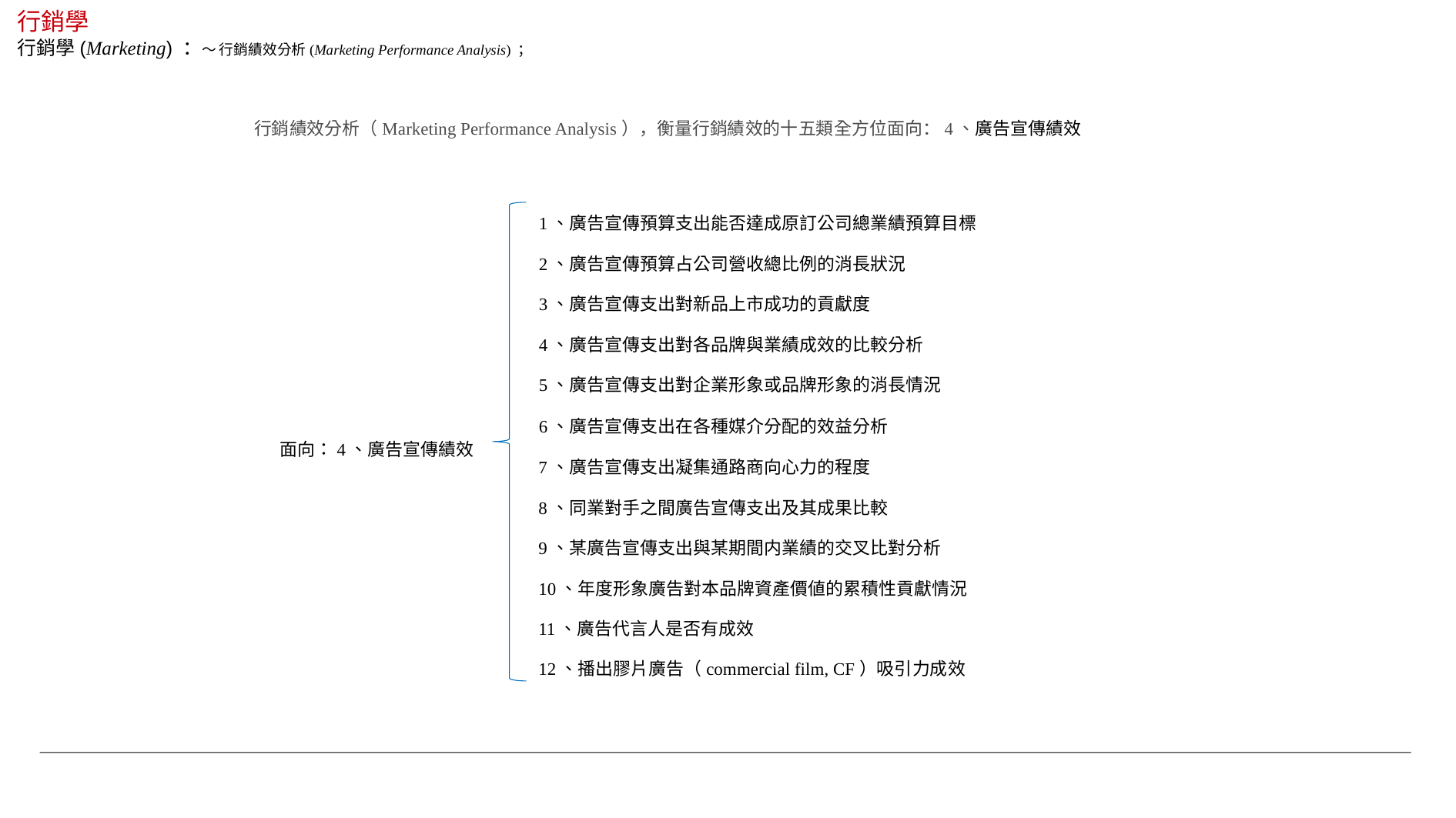

行銷學
行銷學(Marketing) ：～ 行銷績效分析(Marketing Performance Analysis) ；
行銷績效分析（Marketing Performance Analysis），衡量行銷績效的十五類全方位面向：4、廣告宣傳績效
1、廣告宣傳預算支出能否達成原訂公司總業績預算目標

2、廣告宣傳預算占公司營收總比例的消長狀況
3、廣告宣傳支出對新品上市成功的貢獻度
4、廣告宣傳支出對各品牌與業績成效的比較分析
5、廣告宣傳支出對企業形象或品牌形象的消長情況
6、廣告宣傳支出在各種媒介分配的效益分析
面向：4、廣告宣傳績效
7、廣告宣傳支出凝集通路商向心力的程度
8、同業對手之間廣告宣傳支出及其成果比較
9、某廣告宣傳支出與某期間内業績的交叉比對分析
10、年度形象廣告對本品牌資產價値的累積性貢獻情況
11、廣告代言人是否有成效
12、播出膠片廣告（commercial film, CF）吸引力成效